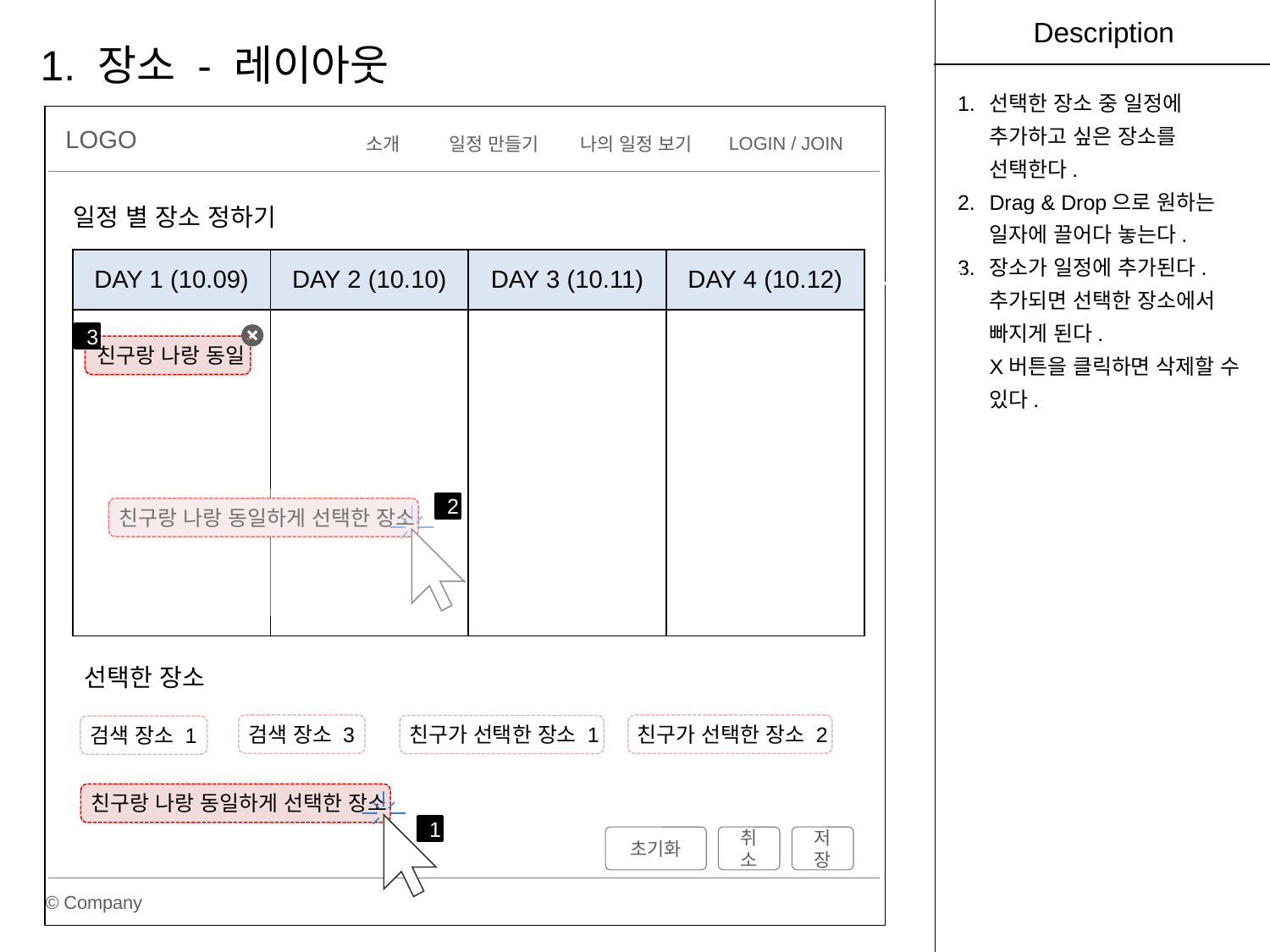

Description
1. 장소 - 레이아웃
선택한 장소 중 일정에 추가하고 싶은 장소를 선택한다.
Drag & Drop으로 원하는 일자에 끌어다 놓는다.
장소가 일정에 추가된다. 추가되면 선택한 장소에서 빠지게 된다.
X버튼을 클릭하면 삭제할 수 있다.

LOGO
© Company
LOGIN / JOIN
일정 만들기
소개
나의 일정 보기
일정 별 장소 정하기

| DAY 1 (10.09) | DAY 2 (10.10) | DAY 3 (10.11) | DAY 4 (10.12) |
| --- | --- | --- | --- |
|  |  |  |  |

Day
Work week
Week
Month
Today

3

친구랑 나랑 동일

2

친구랑 나랑 동일하게 선택한 장소

선택한 장소

친구가 선택한 장소 2

검색 장소 3

친구가 선택한 장소 1
검색 장소 1

친구랑 나랑 동일하게 선택한 장소

1
초기화
취소
저장